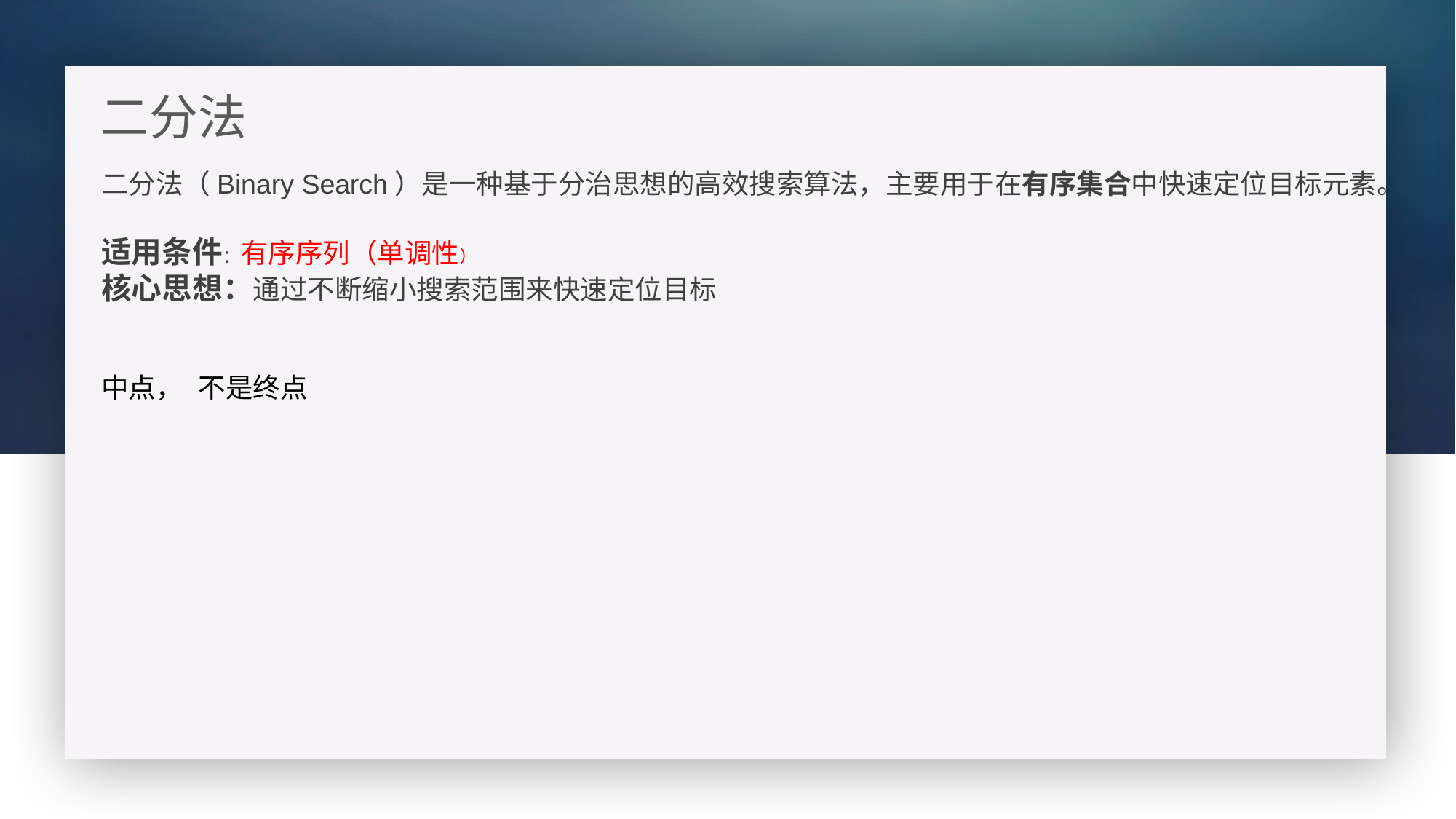

二分法

二分法（Binary Search）是一种基于分治思想的高效搜索算法，主要用于在有序集合中快速定位目标元素。
适用条件：有序序列（单调性）
核心思想：通过不断缩小搜索范围来快速定位目标

中点，  不是终点